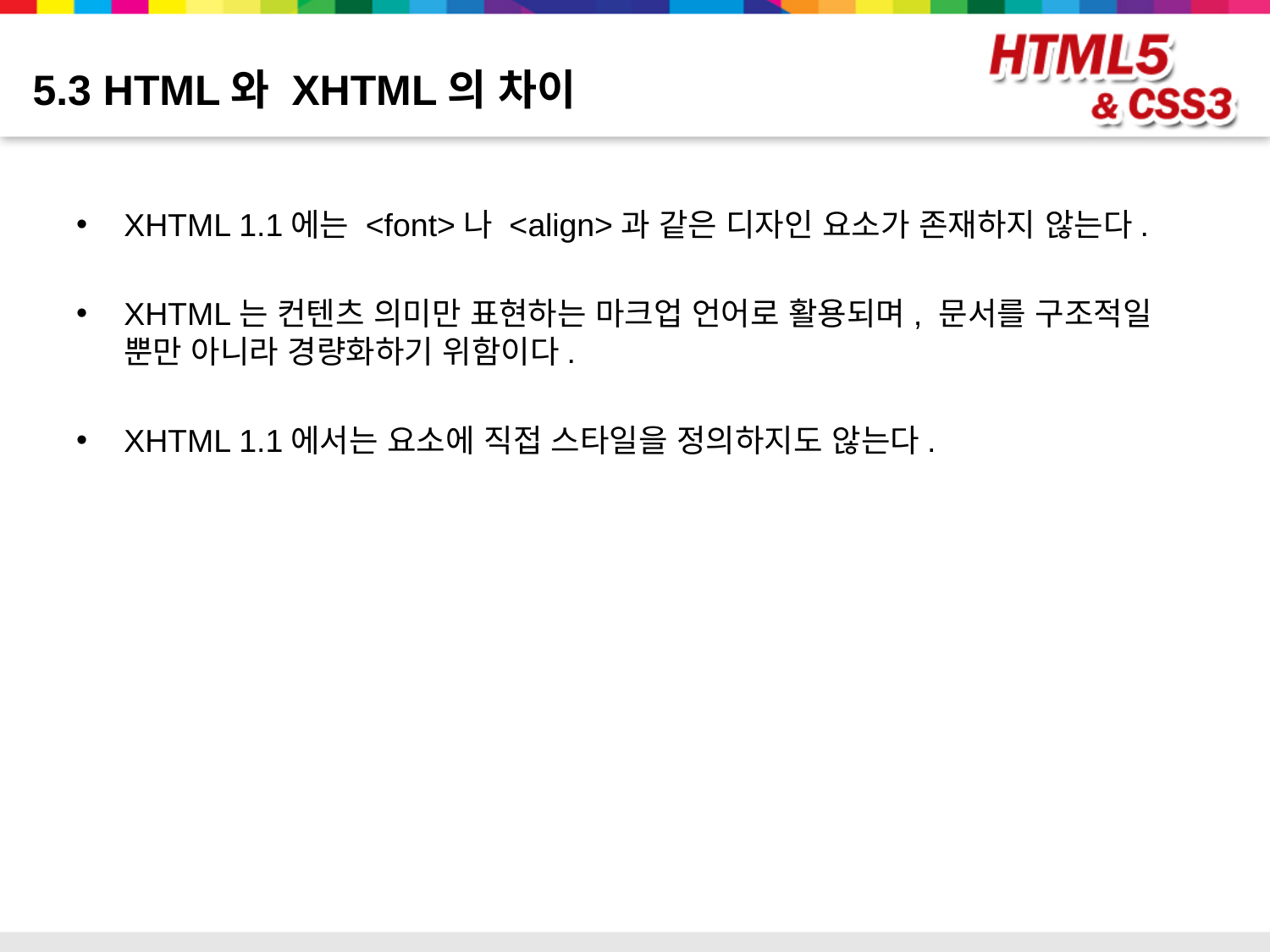

# 5.3 HTML와 XHTML의 차이
XHTML 1.1에는 <font>나 <align>과 같은 디자인 요소가 존재하지 않는다.

XHTML는 컨텐츠 의미만 표현하는 마크업 언어로 활용되며, 문서를 구조적일 뿐만 아니라 경량화하기 위함이다.

XHTML 1.1에서는 요소에 직접 스타일을 정의하지도 않는다.